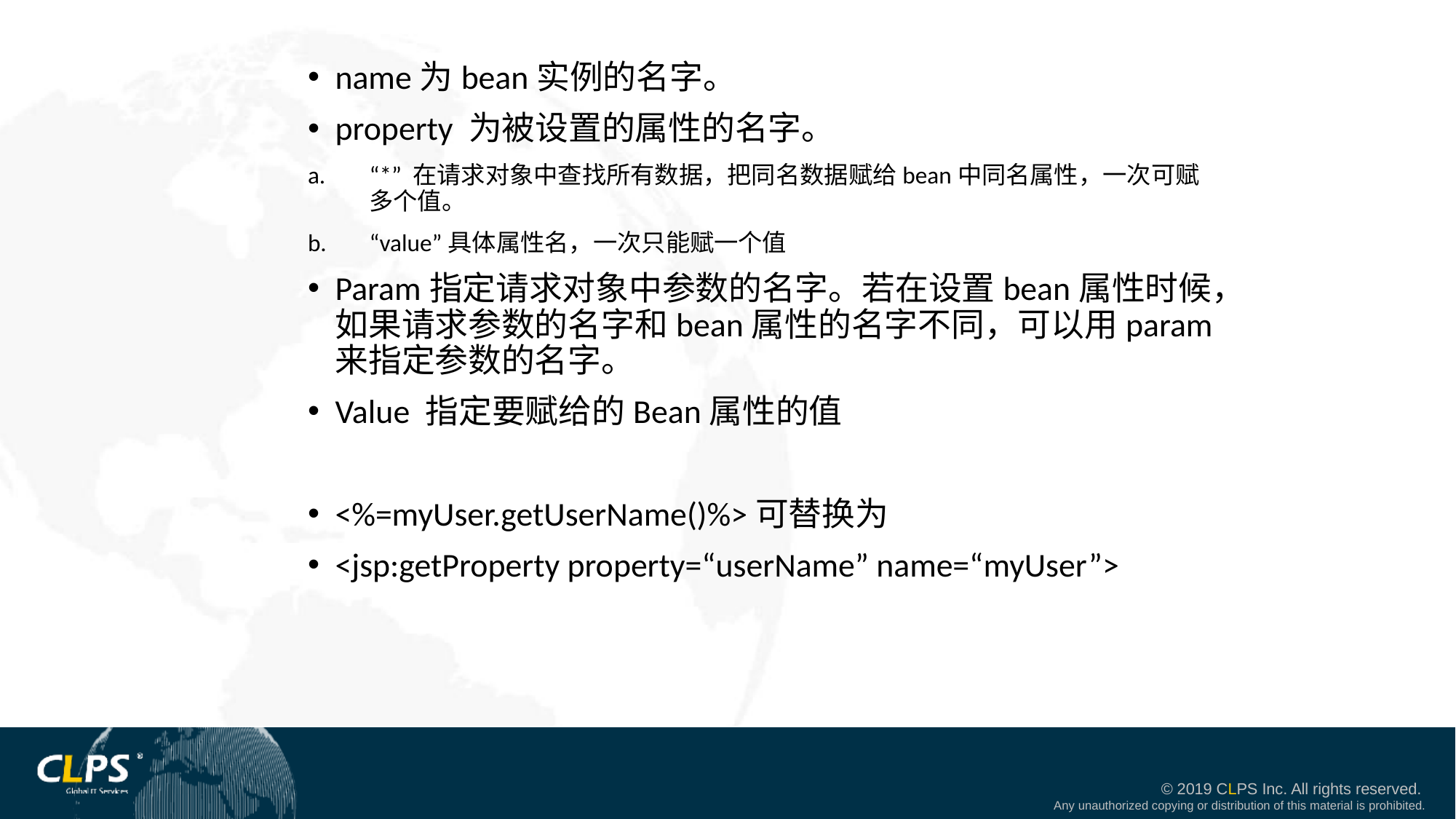

name为bean实例的名字。
property 为被设置的属性的名字。
“*” 在请求对象中查找所有数据，把同名数据赋给bean中同名属性，一次可赋多个值。
“value”具体属性名，一次只能赋一个值
Param指定请求对象中参数的名字。若在设置bean属性时候，如果请求参数的名字和bean属性的名字不同，可以用param来指定参数的名字。
Value 指定要赋给的Bean属性的值

<%=myUser.getUserName()%>可替换为
<jsp:getProperty property=“userName” name=“myUser”>